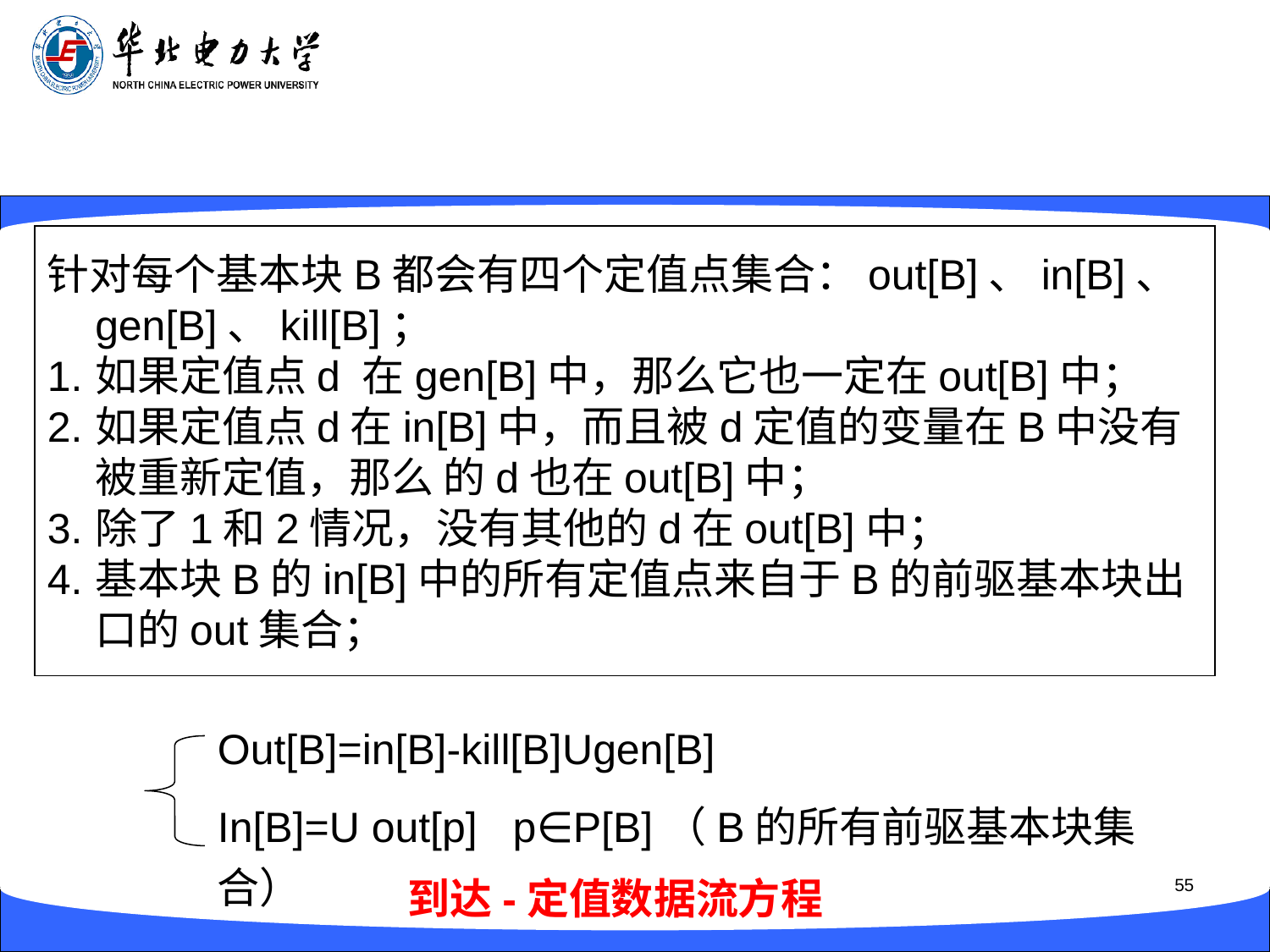

针对每个基本块B都会有四个定值点集合：out[B]、in[B]、gen[B]、kill[B]；
如果定值点d 在gen[B]中，那么它也一定在out[B]中；
如果定值点d在in[B]中，而且被d定值的变量在B中没有被重新定值，那么 的d也在out[B]中；
除了1和2情况，没有其他的d在out[B]中；
基本块B的in[B]中的所有定值点来自于B的前驱基本块出口的out集合；
Out[B]=in[B]-kill[B]Ugen[B]
In[B]=U out[p]   p∈P[B]（B的所有前驱基本块集合）

到达-定值数据流方程
55